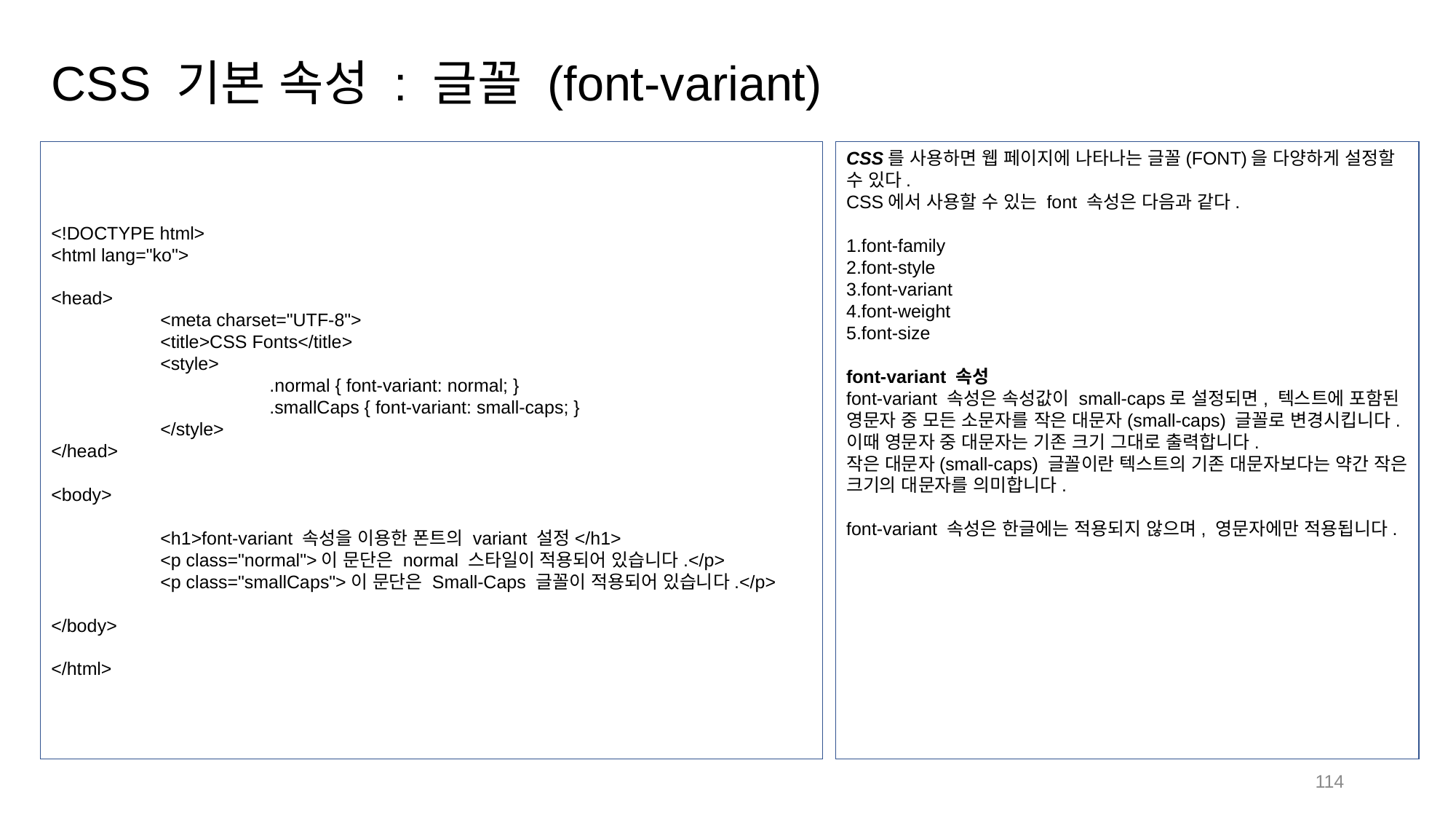

# CSS 기본 속성 : 글꼴 (font-variant)
<!DOCTYPE html>
<html lang="ko">

<head>
	<meta charset="UTF-8">
	<title>CSS Fonts</title>
	<style>
		.normal { font-variant: normal; }
		.smallCaps { font-variant: small-caps; }
	</style>
</head>

<body>

	<h1>font-variant 속성을 이용한 폰트의 variant 설정</h1>
	<p class="normal">이 문단은 normal 스타일이 적용되어 있습니다.</p>
	<p class="smallCaps">이 문단은 Small-Caps 글꼴이 적용되어 있습니다.</p>

</body>

</html>
CSS를 사용하면 웹 페이지에 나타나는 글꼴(Font)을 다양하게 설정할 수 있다.
CSS에서 사용할 수 있는 font 속성은 다음과 같다.

1.font-family
2.font-style
3.font-variant
4.font-weight
5.font-size

font-variant 속성
font-variant 속성은 속성값이 small-caps로 설정되면, 텍스트에 포함된 영문자 중 모든 소문자를 작은 대문자(small-caps) 글꼴로 변경시킵니다.
이때 영문자 중 대문자는 기존 크기 그대로 출력합니다.
작은 대문자(small-caps) 글꼴이란 텍스트의 기존 대문자보다는 약간 작은 크기의 대문자를 의미합니다.

font-variant 속성은 한글에는 적용되지 않으며, 영문자에만 적용됩니다.
114